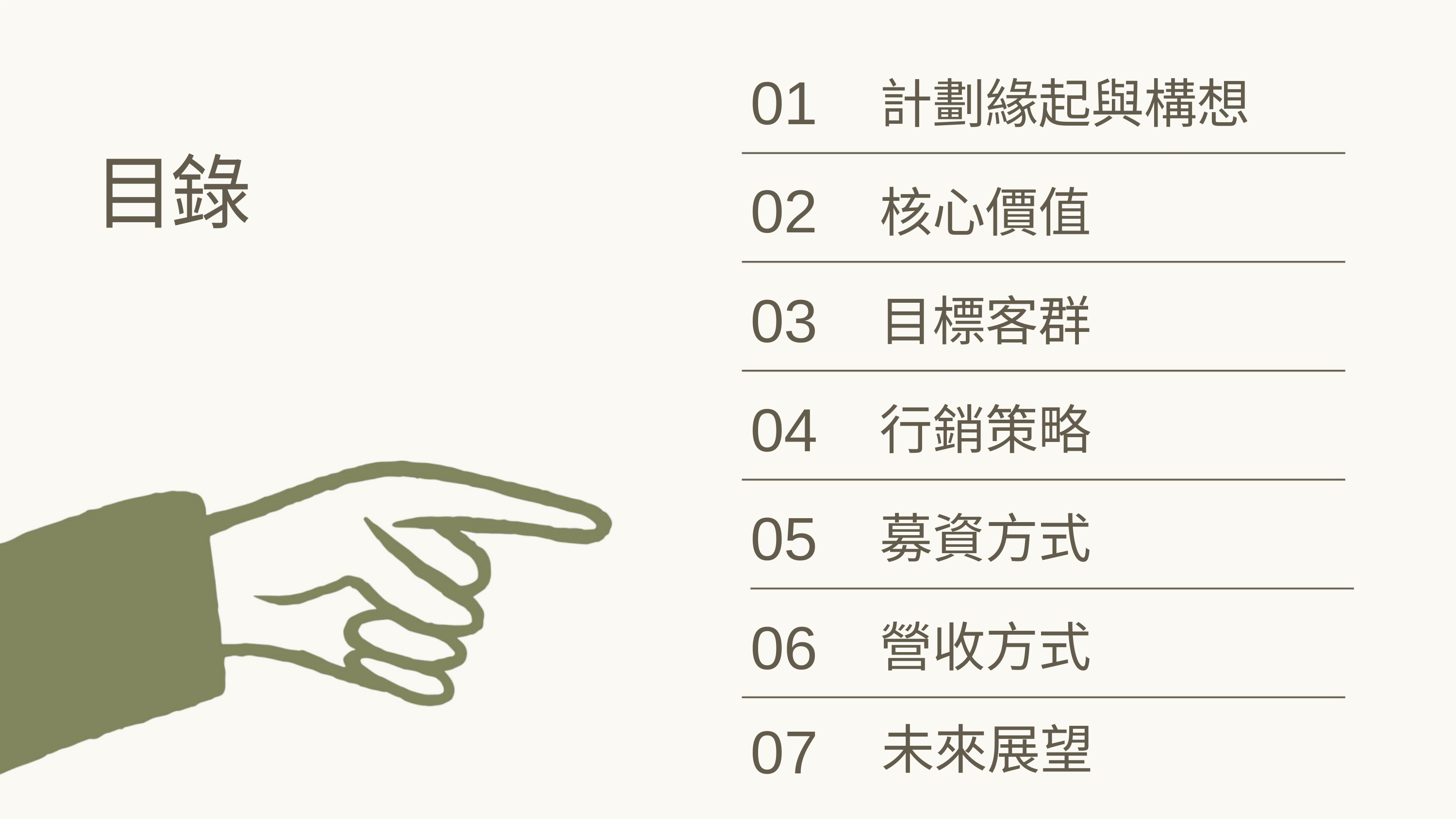

01
02
03
04
05
06
07
計劃緣起與構想
核心價值
目錄
目標客群
行銷策略
募資方式
營收方式
未來展望